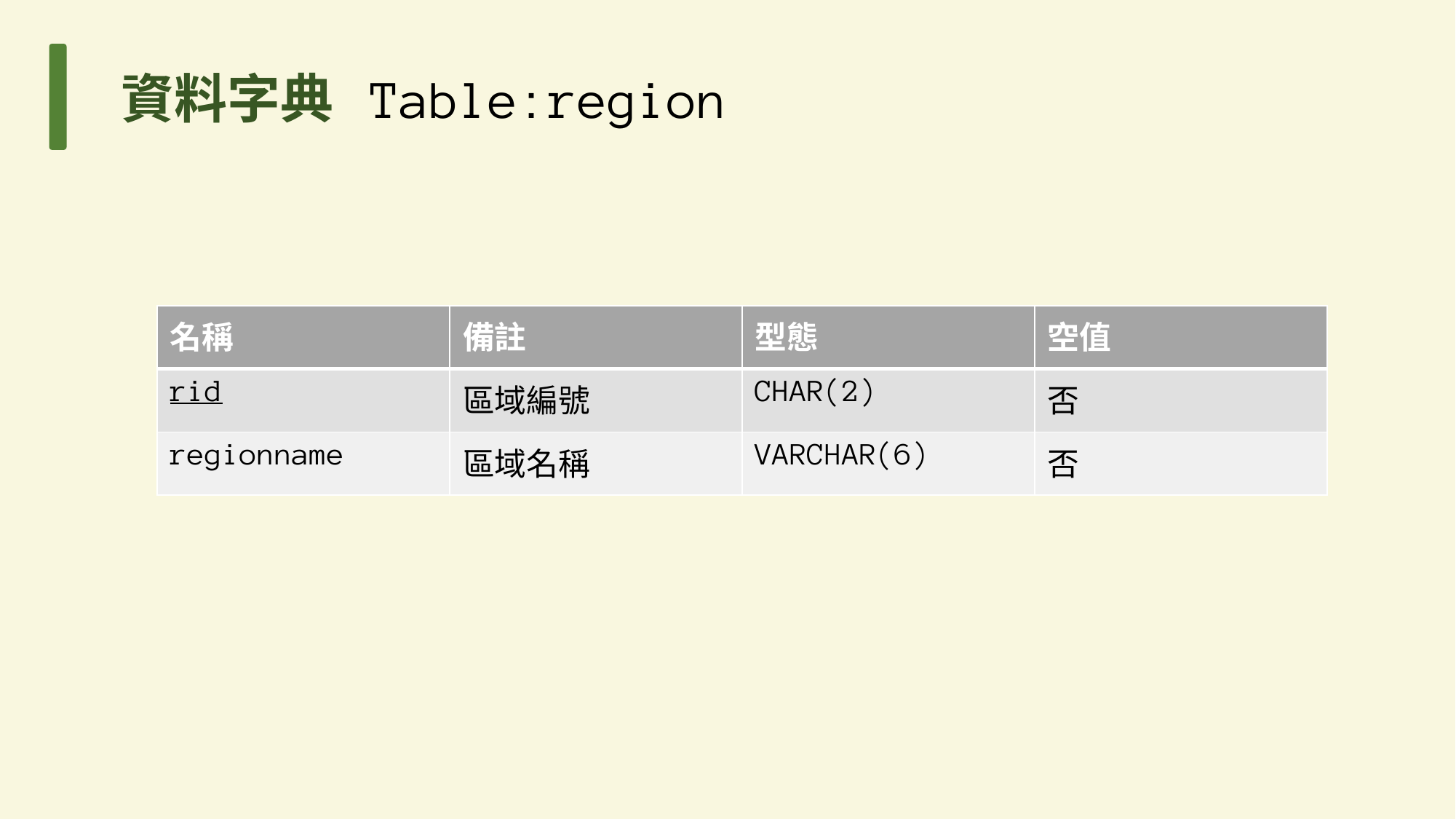

資料字典  Table:region
| 名稱 | 備註 | 型態 | 空值 |
| --- | --- | --- | --- |
| rid | 區域編號 | CHAR(2) | 否 |
| regionname | 區域名稱 | VARCHAR(6) | 否 |